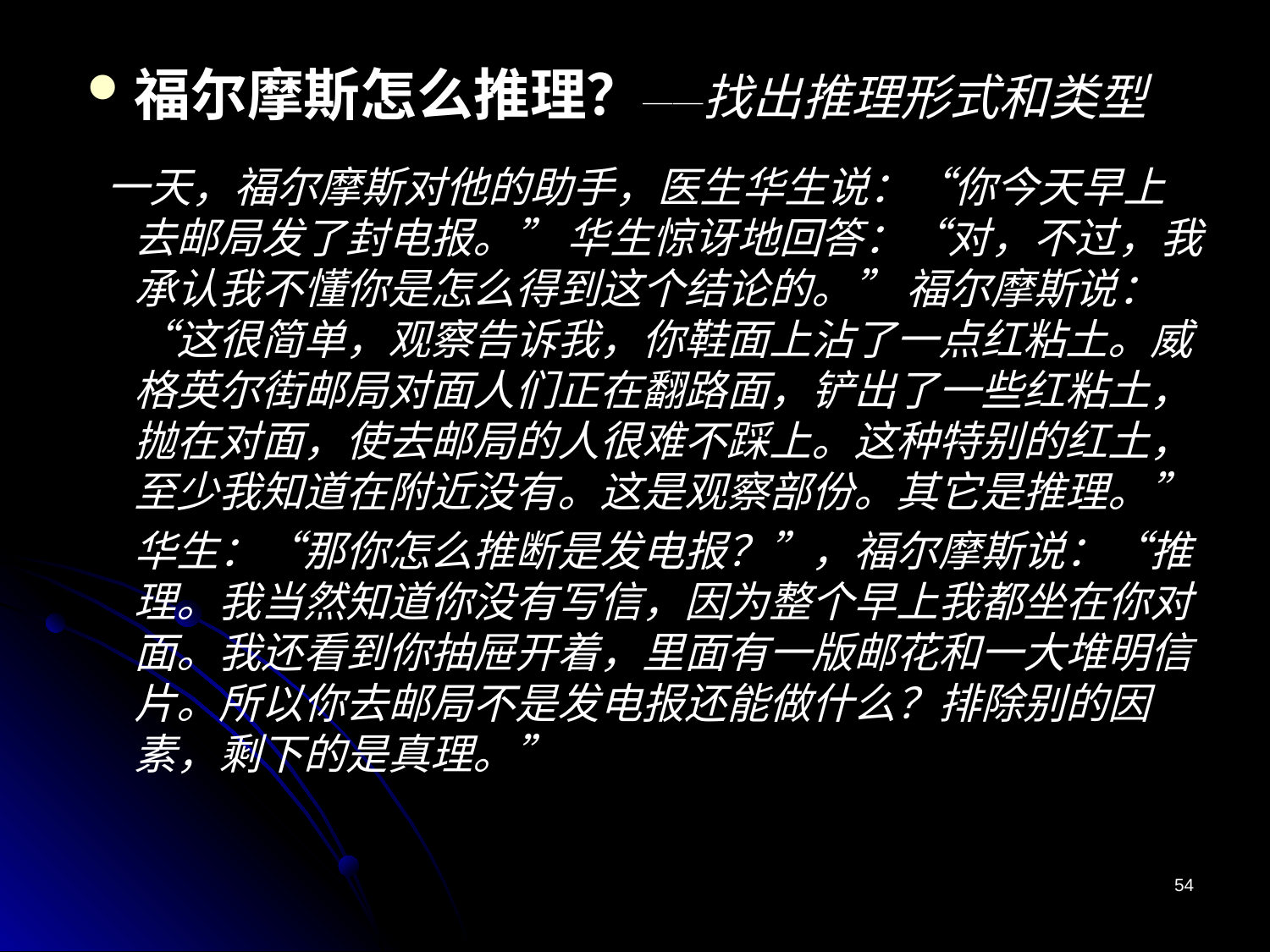

福尔摩斯怎么推理？──找出推理形式和类型

    一天，福尔摩斯对他的助手，医生华生说：“你今天早上去邮局发了封电报。” 华生惊讶地回答：“对，不过，我承认我不懂你是怎么得到这个结论的。” 福尔摩斯说：“这很简单，观察告诉我，你鞋面上沾了一点红粘土。威格英尔街邮局对面人们正在翻路面，铲出了一些红粘土，抛在对面，使去邮局的人很难不踩上。这种特别的红土，至少我知道在附近没有。这是观察部份。其它是推理。”
	华生：“那你怎么推断是发电报？”，福尔摩斯说：“推理。我当然知道你没有写信，因为整个早上我都坐在你对面。我还看到你抽屉开着，里面有一版邮花和一大堆明信片。所以你去邮局不是发电报还能做什么？排除别的因素，剩下的是真理。”

54